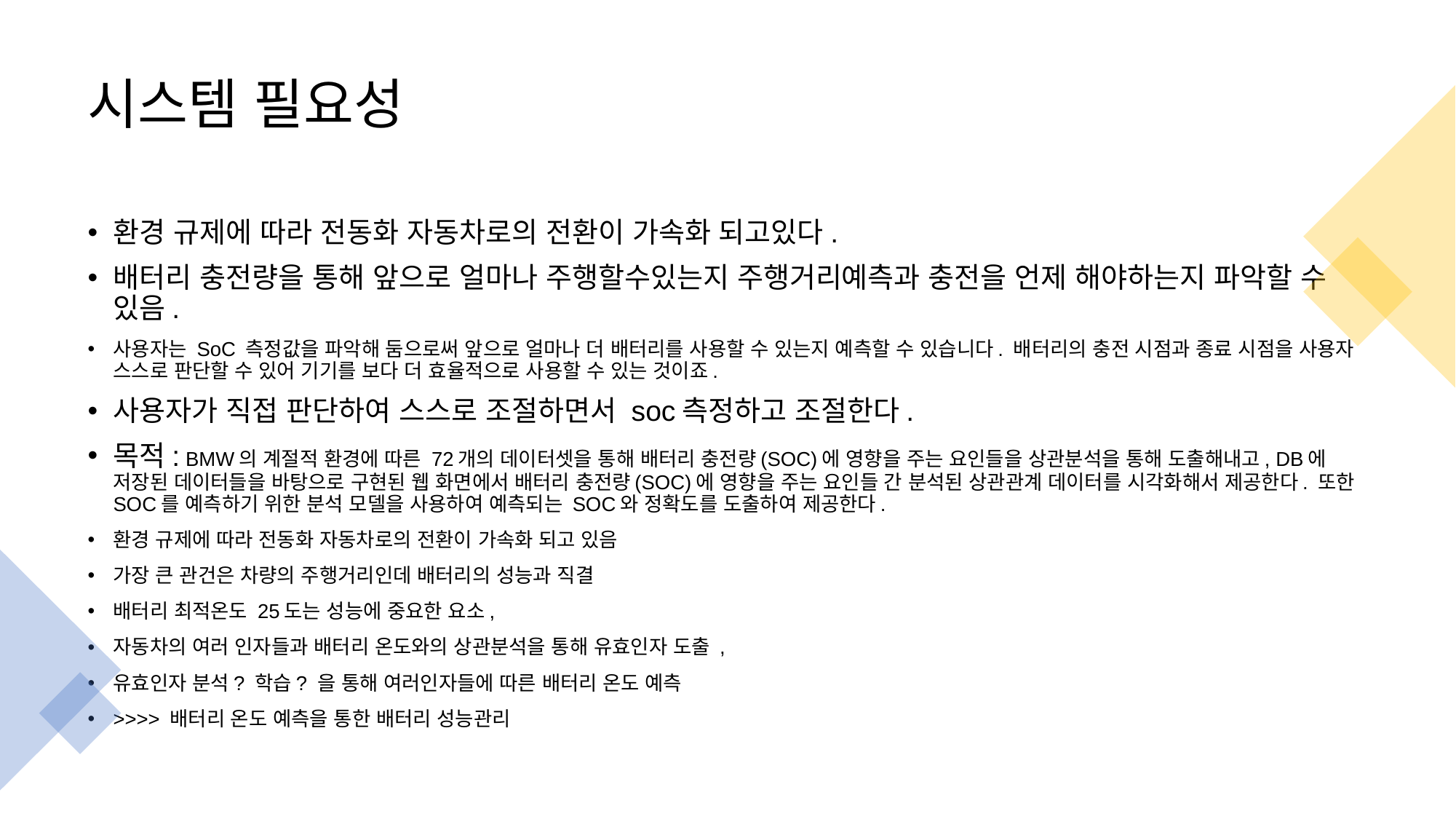

# 시스템 필요성

환경 규제에 따라 전동화 자동차로의 전환이 가속화 되고있다.
배터리 충전량을 통해 앞으로 얼마나 주행할수있는지 주행거리예측과 충전을 언제 해야하는지 파악할 수 있음.
사용자는 SoC 측정값을 파악해 둠으로써 앞으로 얼마나 더 배터리를 사용할 수 있는지 예측할 수 있습니다. 배터리의 충전 시점과 종료 시점을 사용자 스스로 판단할 수 있어 기기를 보다 더 효율적으로 사용할 수 있는 것이죠.
사용자가 직접 판단하여 스스로 조절하면서 soc측정하고 조절한다.
목적: BMW의 계절적 환경에 따른 72개의 데이터셋을 통해 배터리 충전량(SOC)에 영향을 주는 요인들을 상관분석을 통해 도출해내고, DB에 저장된 데이터들을 바탕으로 구현된 웹 화면에서 배터리 충전량(SOC)에 영향을 주는 요인들 간 분석된 상관관계 데이터를 시각화해서 제공한다. 또한 SOC를 예측하기 위한 분석 모델을 사용하여 예측되는 SOC와 정확도를 도출하여 제공한다.
환경 규제에 따라 전동화 자동차로의 전환이 가속화 되고 있음
가장 큰 관건은 차량의 주행거리인데 배터리의 성능과 직결
배터리 최적온도 25도는 성능에 중요한 요소,
자동차의 여러 인자들과 배터리 온도와의 상관분석을 통해 유효인자 도출 ,
유효인자 분석? 학습? 을 통해 여러인자들에 따른 배터리 온도 예측
>>>> 배터리 온도 예측을 통한 배터리 성능관리